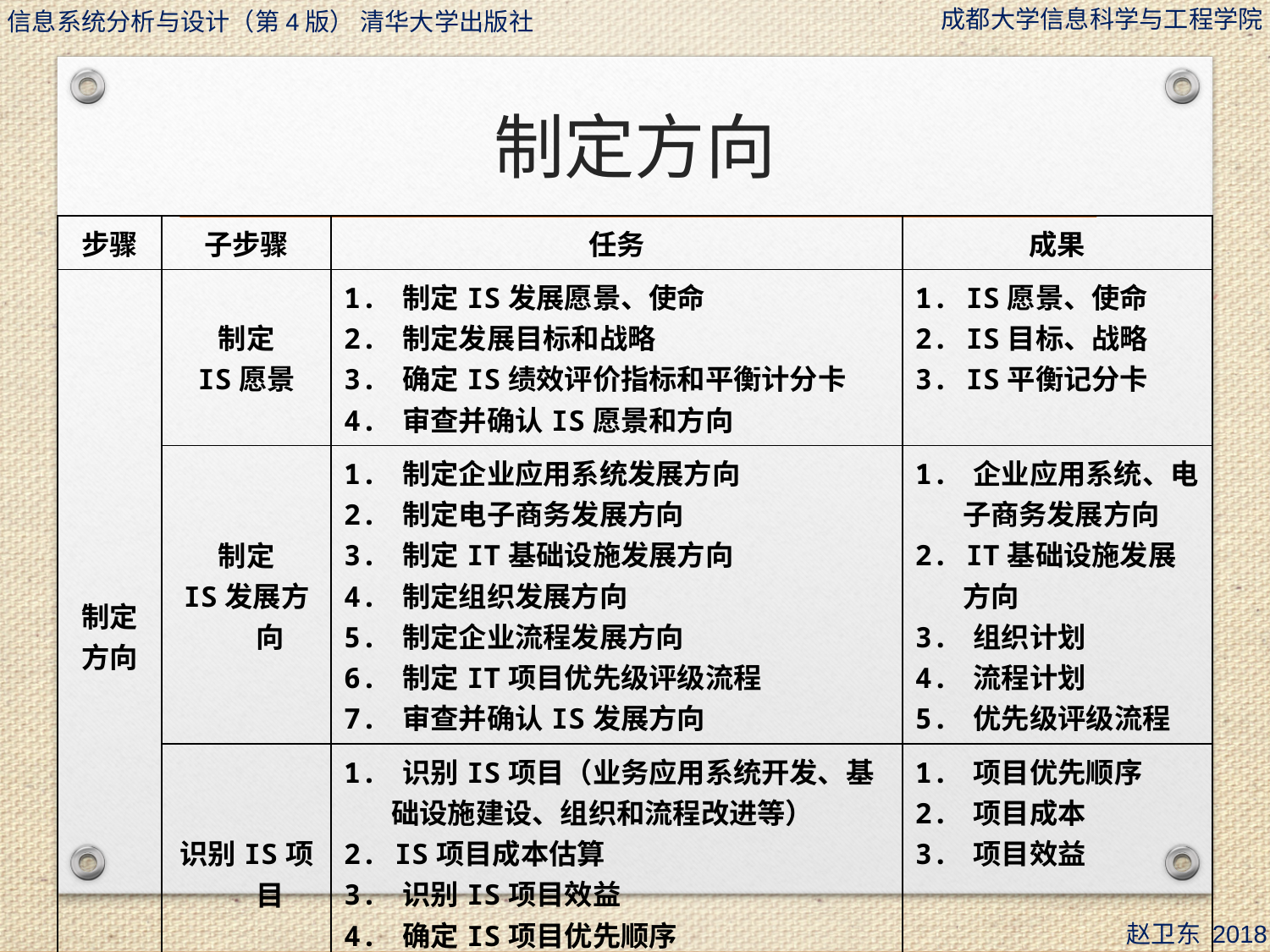

# 制定方向
| 步骤 | 子步骤 | 任务 | 成果 |
| --- | --- | --- | --- |
| 制定 方向 | 制定 IS愿景 | 1. 制定IS发展愿景、使命 2. 制定发展目标和战略 3. 确定IS绩效评价指标和平衡计分卡 4. 审查并确认IS愿景和方向 | 1. IS愿景、使命 2. IS目标、战略 3. IS平衡记分卡 |
|  | 制定 IS发展方向 | 1. 制定企业应用系统发展方向 2. 制定电子商务发展方向 3. 制定IT基础设施发展方向 4. 制定组织发展方向 5. 制定企业流程发展方向 6. 制定IT项目优先级评级流程 7. 审查并确认IS发展方向 | 1. 企业应用系统、电子商务发展方向 2. IT基础设施发展方向 3. 组织计划 4. 流程计划 5. 优先级评级流程 |
|  | 识别IS项目 | 1. 识别IS项目（业务应用系统开发、基础设施建设、组织和流程改进等） 2. IS项目成本估算 3. 识别IS项目效益 4. 确定IS项目优先顺序 5. 审查并确认IS项目及其优先顺序 | 1. 项目优先顺序 2. 项目成本 3. 项目效益 |